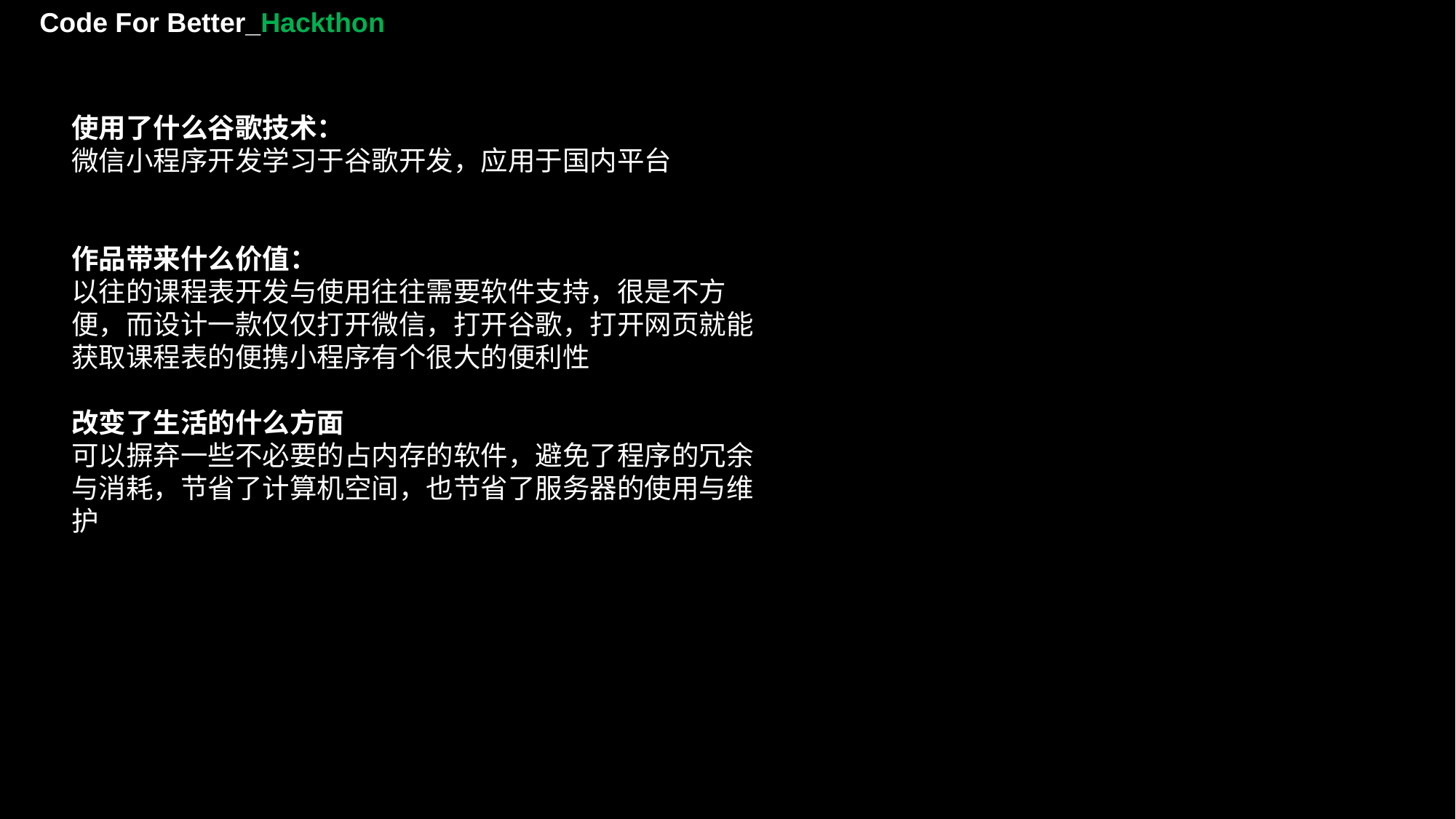

Code For Better_Hackthon
使用了什么谷歌技术：
微信小程序开发学习于谷歌开发，应用于国内平台

作品带来什么价值：
以往的课程表开发与使用往往需要软件支持，很是不方便，而设计一款仅仅打开微信，打开谷歌，打开网页就能获取课程表的便携小程序有个很大的便利性

改变了生活的什么方面
可以摒弃一些不必要的占内存的软件，避免了程序的冗余与消耗，节省了计算机空间，也节省了服务器的使用与维护